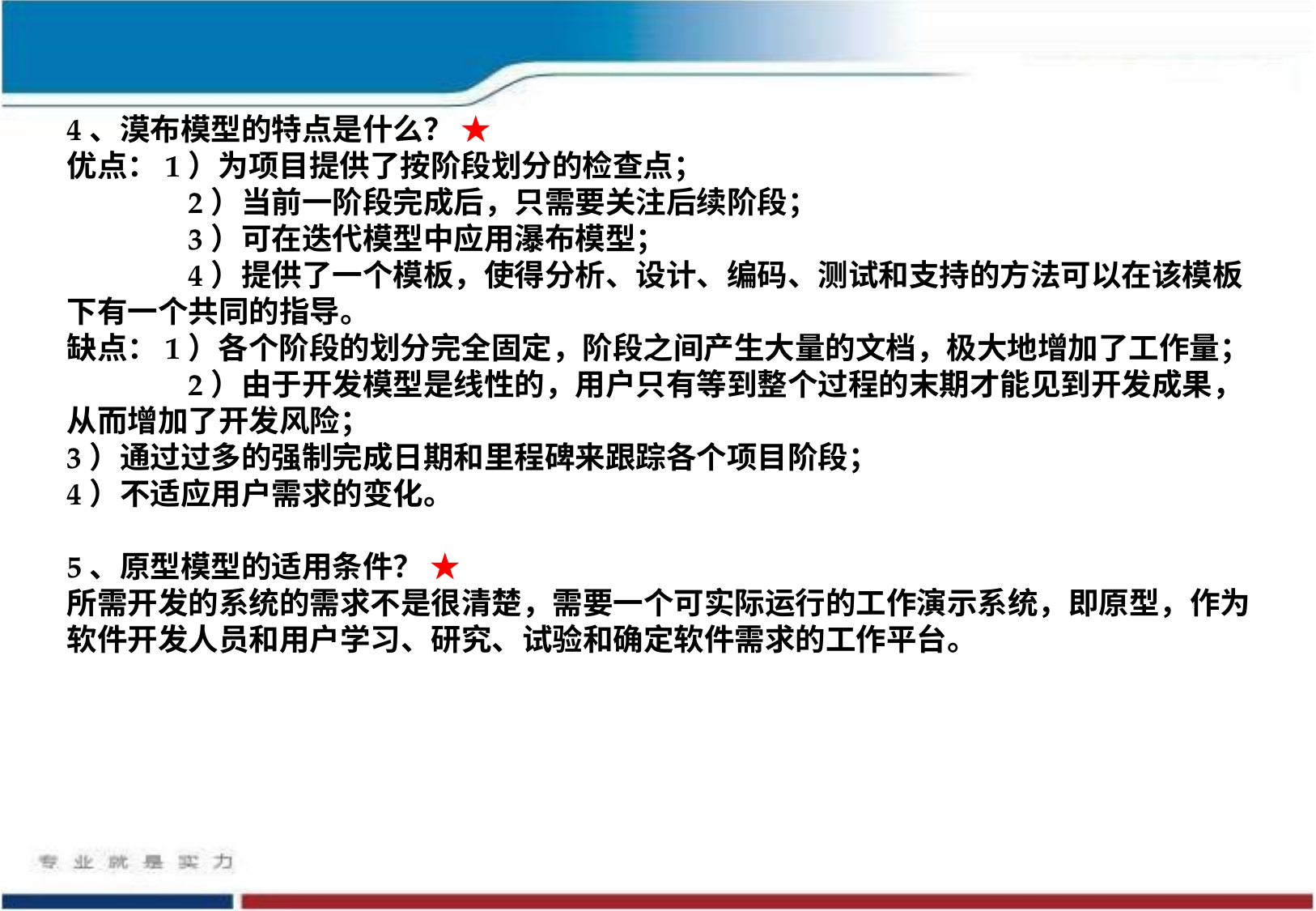

4、漠布模型的特点是什么？ ★
优点：1）为项目提供了按阶段划分的检查点；
	2）当前一阶段完成后，只需要关注后续阶段；
	3）可在迭代模型中应用瀑布模型；
	4）提供了一个模板，使得分析、设计、编码、测试和支持的方法可以在该模板下有一个共同的指导。
缺点：1）各个阶段的划分完全固定，阶段之间产生大量的文档，极大地增加了工作量；
	2）由于开发模型是线性的，用户只有等到整个过程的末期才能见到开发成果，从而增加了开发风险；
3）通过过多的强制完成日期和里程碑来跟踪各个项目阶段；
4）不适应用户需求的变化。

5、原型模型的适用条件？ ★
所需开发的系统的需求不是很清楚，需要一个可实际运行的工作演示系统，即原型，作为软件开发人员和用户学习、研究、试验和确定软件需求的工作平台。